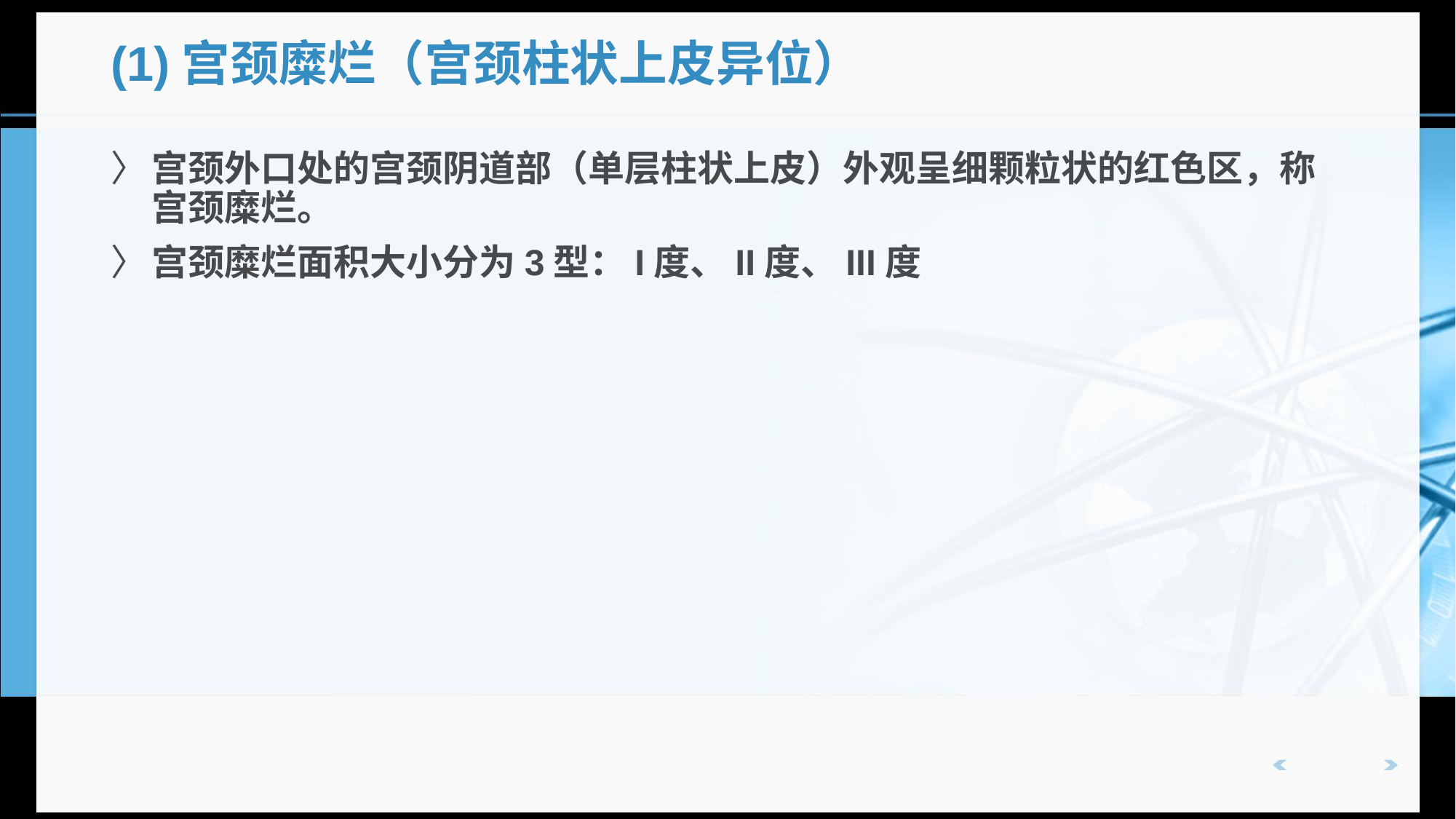

# (1)宫颈糜烂（宫颈柱状上皮异位）
宫颈外口处的宫颈阴道部（单层柱状上皮）外观呈细颗粒状的红色区，称宫颈糜烂。
宫颈糜烂面积大小分为3型：I度、II度、III度